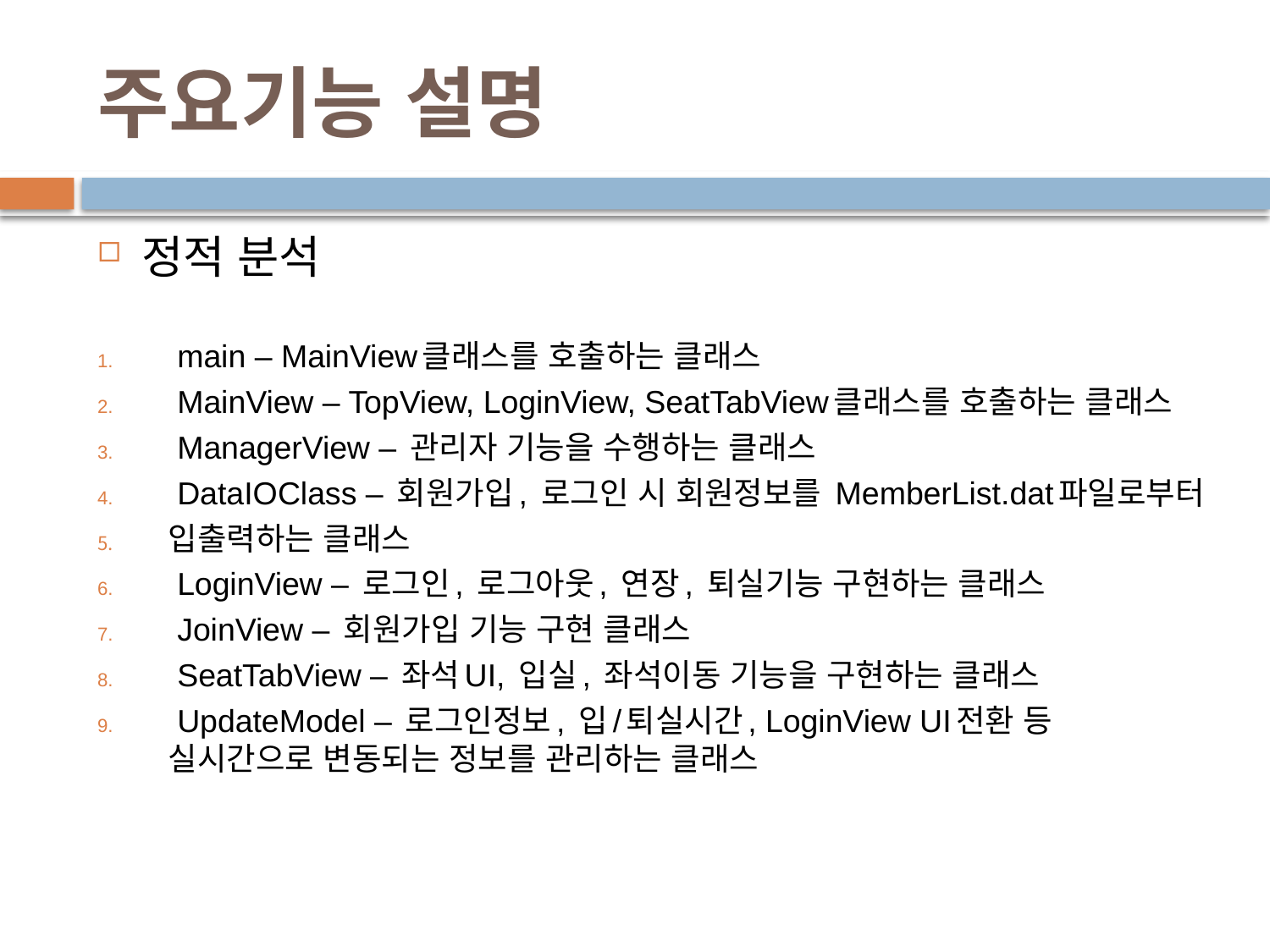

# 주요기능 설명
정적 분석

 main – MainView클래스를 호출하는 클래스
 MainView – TopView, LoginView, SeatTabView클래스를 호출하는 클래스
 ManagerView – 관리자 기능을 수행하는 클래스
 DataIOClass – 회원가입, 로그인 시 회원정보를 MemberList.dat파일로부터
입출력하는 클래스
 LoginView – 로그인, 로그아웃, 연장, 퇴실기능 구현하는 클래스
 JoinView – 회원가입 기능 구현 클래스
 SeatTabView – 좌석UI, 입실, 좌석이동 기능을 구현하는 클래스
 UpdateModel – 로그인정보, 입/퇴실시간, LoginView UI전환 등 실시간으로 변동되는 정보를 관리하는 클래스